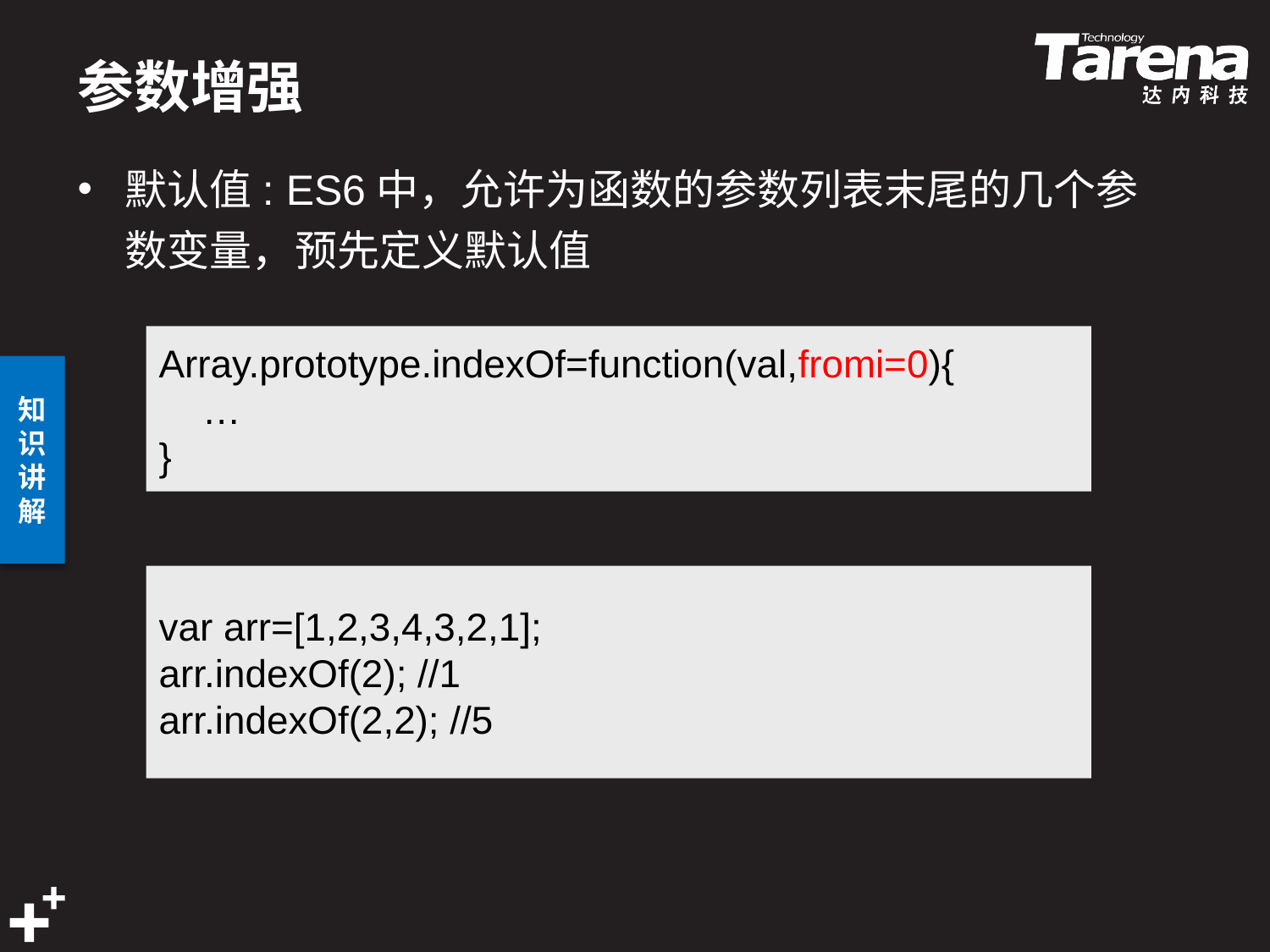

# 参数增强
默认值: ES6中，允许为函数的参数列表末尾的几个参数变量，预先定义默认值
Array.prototype.indexOf=function(val,fromi=0){
    …
}
var arr=[1,2,3,4,3,2,1];
arr.indexOf(2); //1
arr.indexOf(2,2); //5